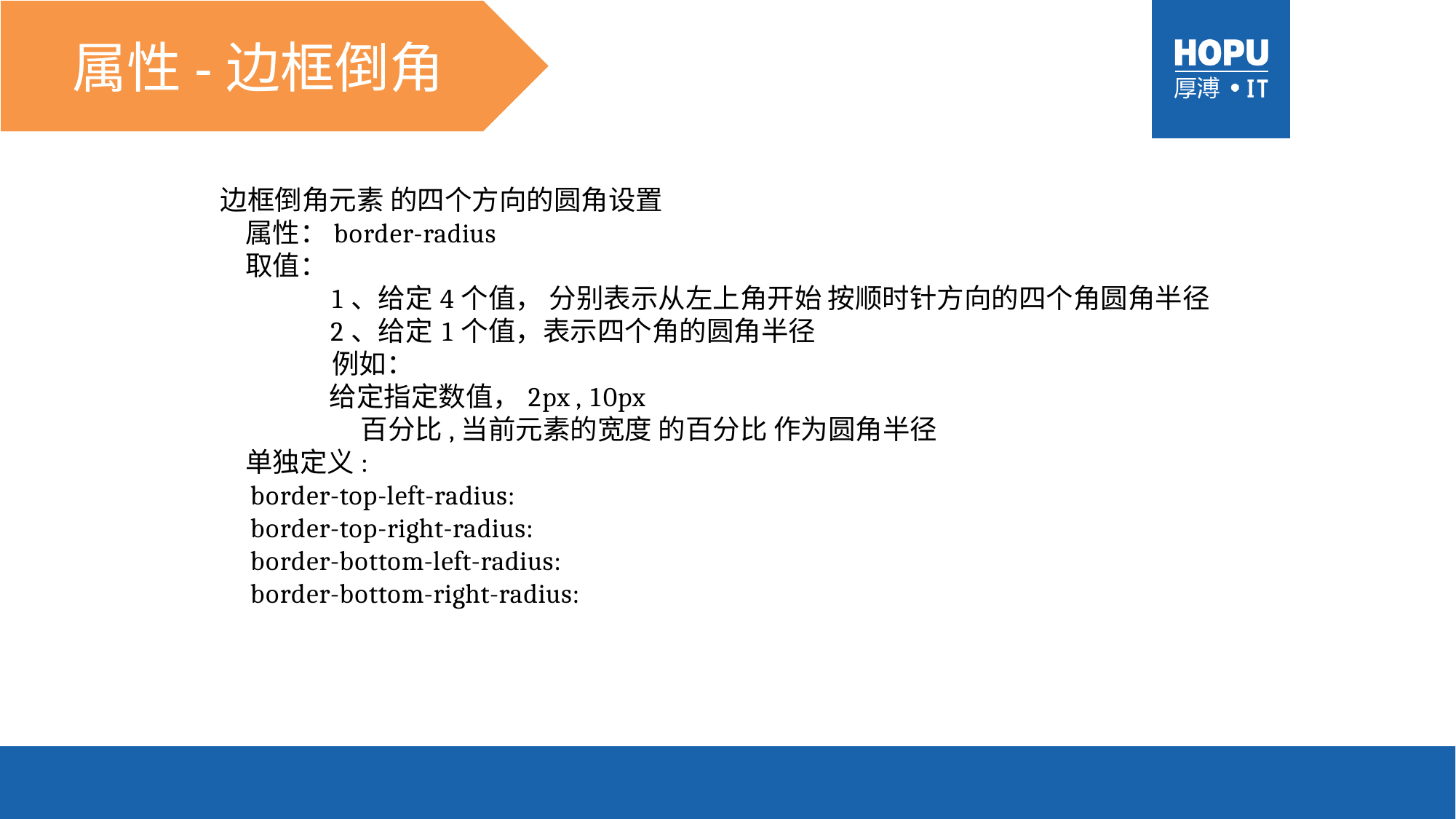

属性-边框倒角
边框倒角元素 的四个方向的圆角设置
   属性：border-radius
   取值：
	1、给定4个值， 分别表示从左上角开始 按顺时针方向的四个角圆角半径
	2、给定1个值，表示四个角的圆角半径
                 例如：
	给定指定数值，2px , 10px
	    百分比,当前元素的宽度 的百分比 作为圆角半径
   单独定义:
     border-top-left-radius:
     border-top-right-radius:
     border-bottom-left-radius:
     border-bottom-right-radius: